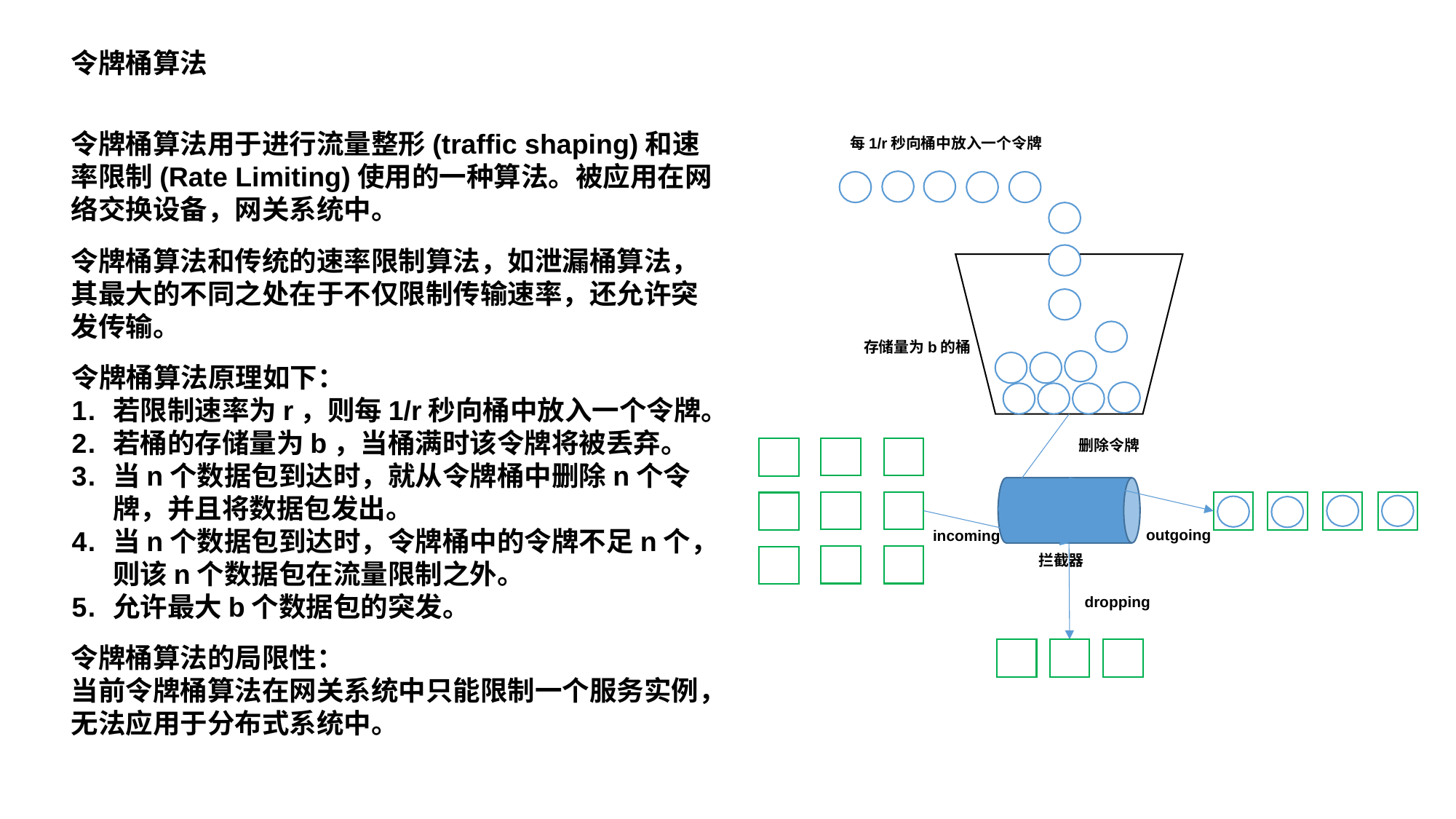

令牌桶算法
令牌桶算法用于进行流量整形(traffic shaping)和速率限制(Rate Limiting)使用的一种算法。被应用在网络交换设备，网关系统中。
每1/r秒向桶中放入一个令牌

令牌桶算法和传统的速率限制算法，如泄漏桶算法，其最大的不同之处在于不仅限制传输速率，还允许突发传输。

存储量为b的桶

令牌桶算法原理如下：
若限制速率为r，则每1/r秒向桶中放入一个令牌。
若桶的存储量为b，当桶满时该令牌将被丢弃。
当n个数据包到达时，就从令牌桶中删除n个令牌，并且将数据包发出。
当n个数据包到达时，令牌桶中的令牌不足n个，则该n个数据包在流量限制之外。
允许最大b个数据包的突发。

删除令牌

outgoing
incoming

拦截器

dropping
令牌桶算法的局限性：
当前令牌桶算法在网关系统中只能限制一个服务实例，无法应用于分布式系统中。